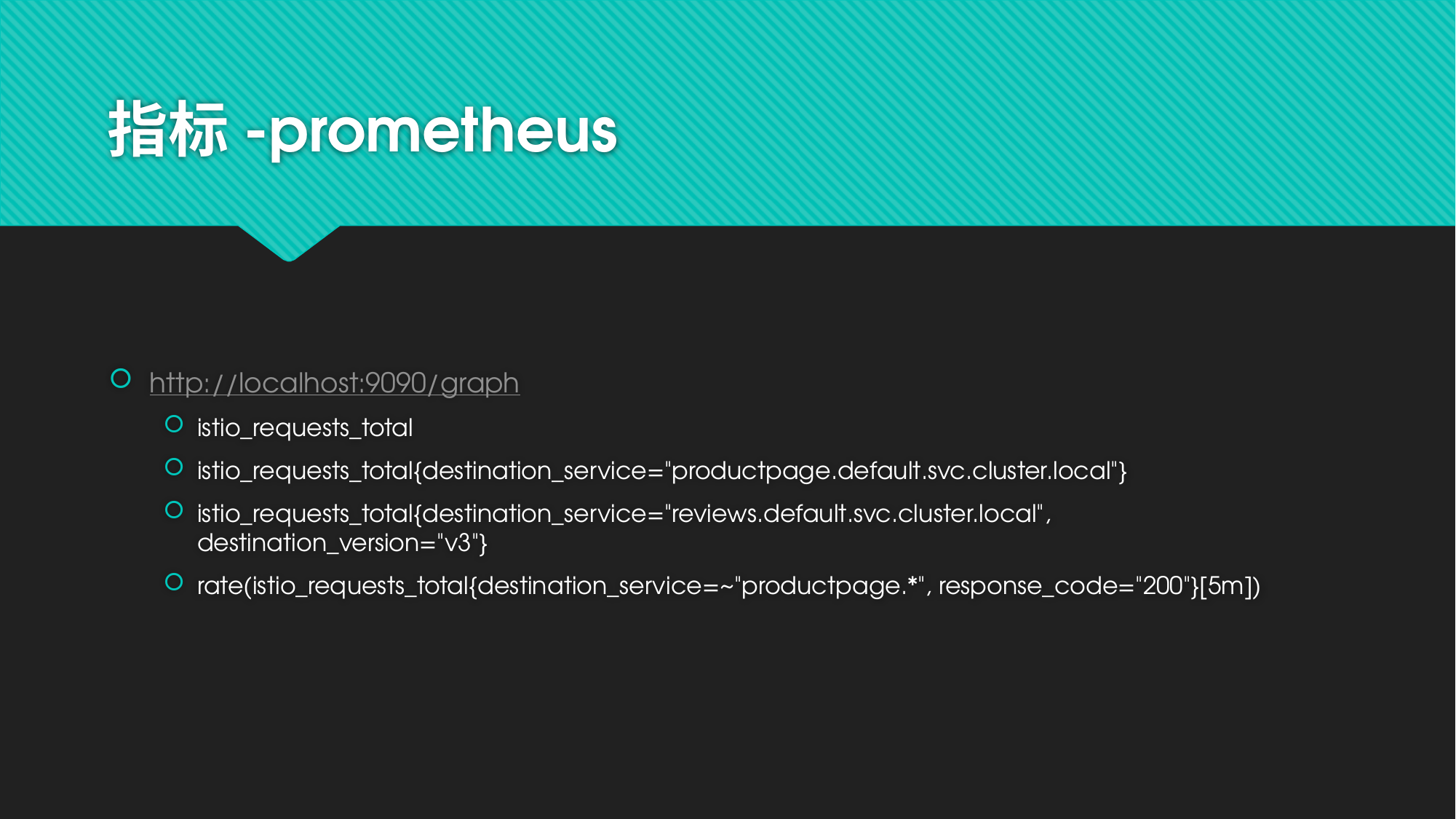

# 指标-prometheus
http://localhost:9090/graph
istio_requests_total
istio_requests_total{destination_service="productpage.default.svc.cluster.local"}
istio_requests_total{destination_service="reviews.default.svc.cluster.local", destination_version="v3"}
rate(istio_requests_total{destination_service=~"productpage.*", response_code="200"}[5m])